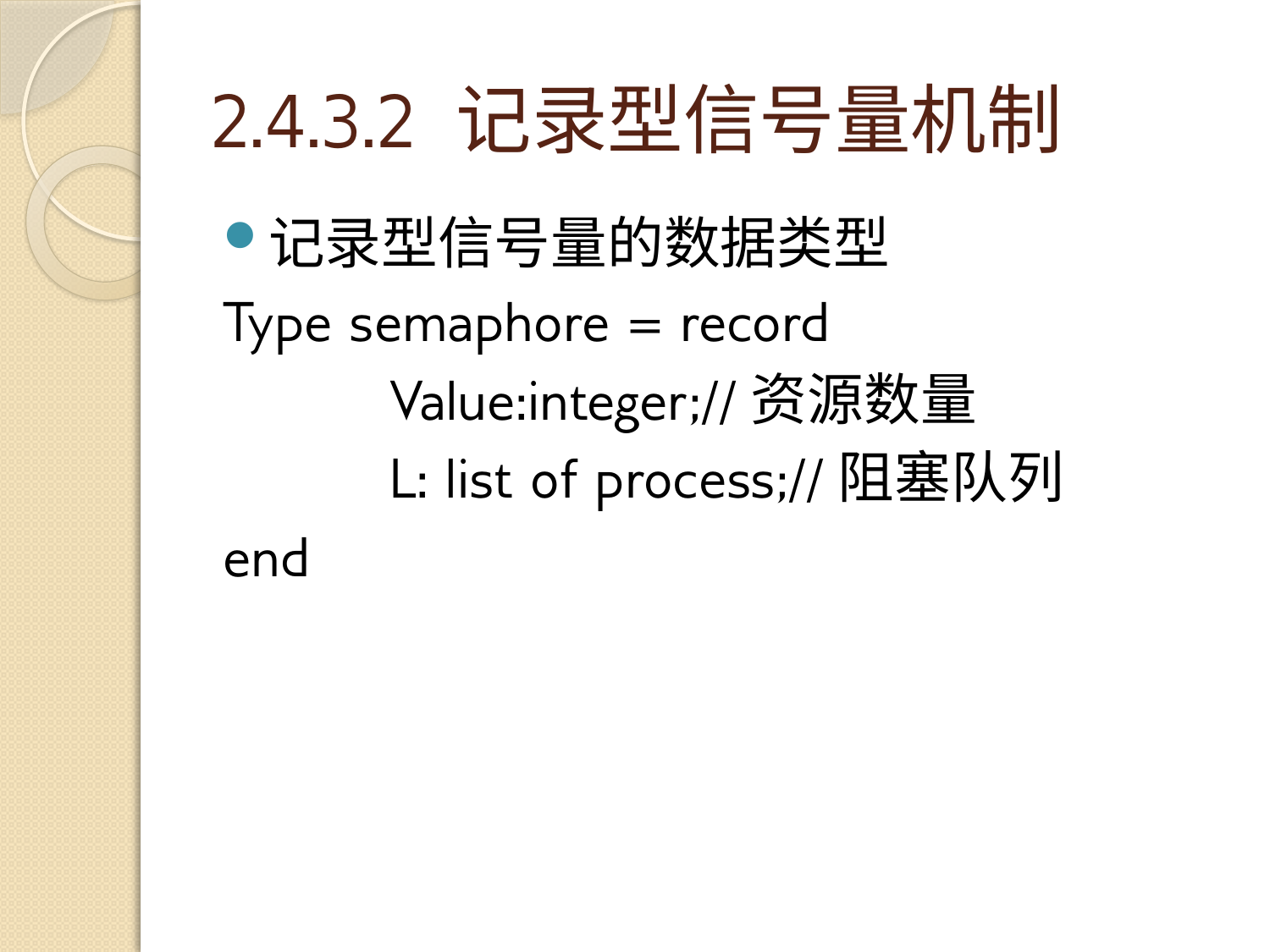

# 2.4.3.2 记录型信号量机制
记录型信号量的数据类型
Type semaphore = record
		Value:integer;//资源数量
		L: list of process;//阻塞队列
end